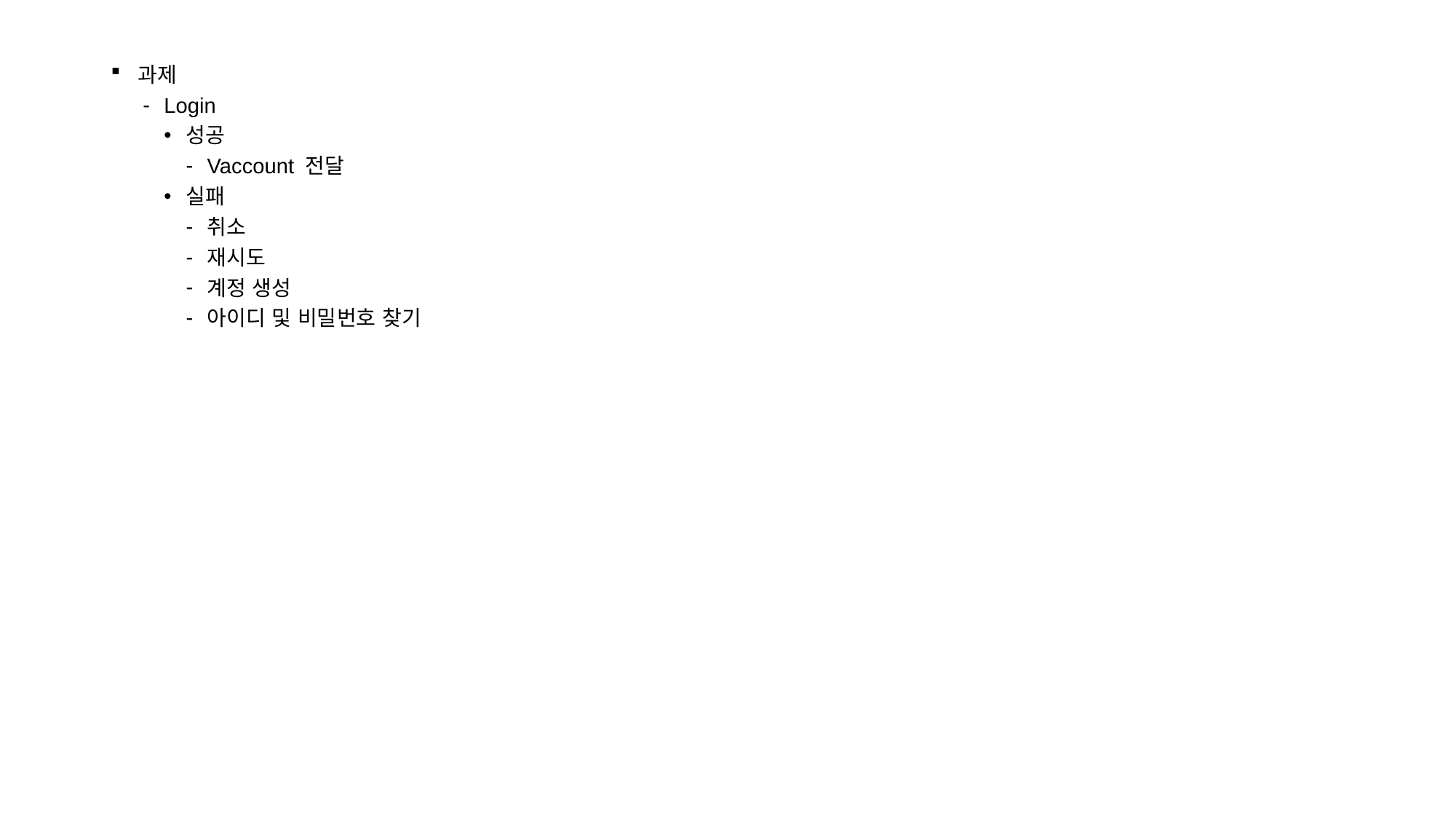

과제
Login
성공
Vaccount 전달
실패
취소
재시도
계정 생성
아이디 및 비밀번호 찾기